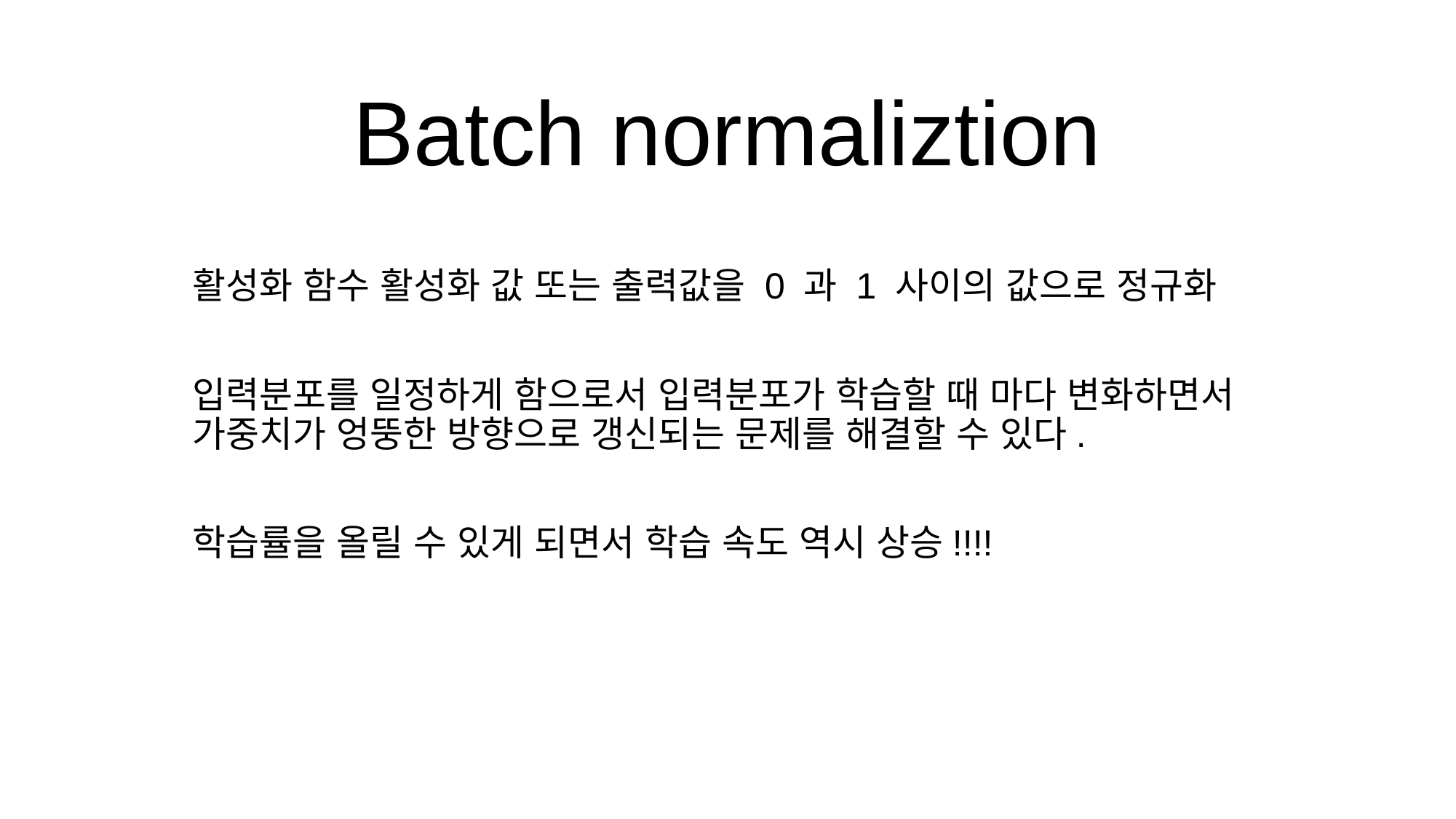

# Batch normaliztion
활성화 함수 활성화 값 또는 출력값을 0 과 1 사이의 값으로 정규화

입력분포를 일정하게 함으로서 입력분포가 학습할 때 마다 변화하면서 가중치가 엉뚱한 방향으로 갱신되는 문제를 해결할 수 있다.

학습률을 올릴 수 있게 되면서 학습 속도 역시 상승!!!!